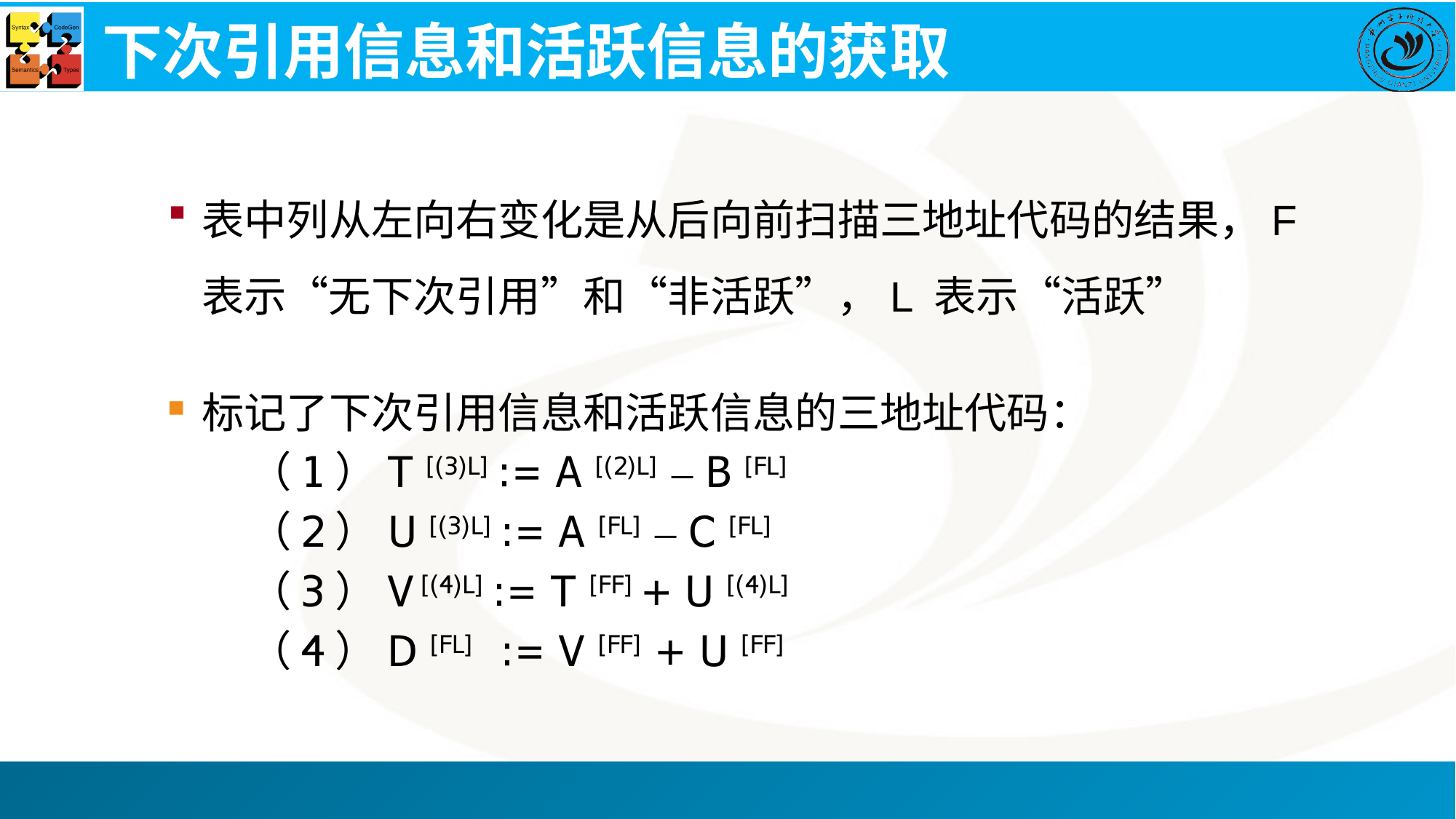

# 下次引用信息和活跃信息的获取
表中列从左向右变化是从后向前扫描三地址代码的结果，F 表示“无下次引用”和“非活跃”，L 表示“活跃”
标记了下次引用信息和活跃信息的三地址代码：
	（1）T [(3)L] := A [(2)L] – B [FL]
	（2）U [(3)L] := A [FL] – C [FL]
	（3）V [(4)L] := T [FF] + U [(4)L]
	（4）D [FL]  := V [FF] + U [FF]
29